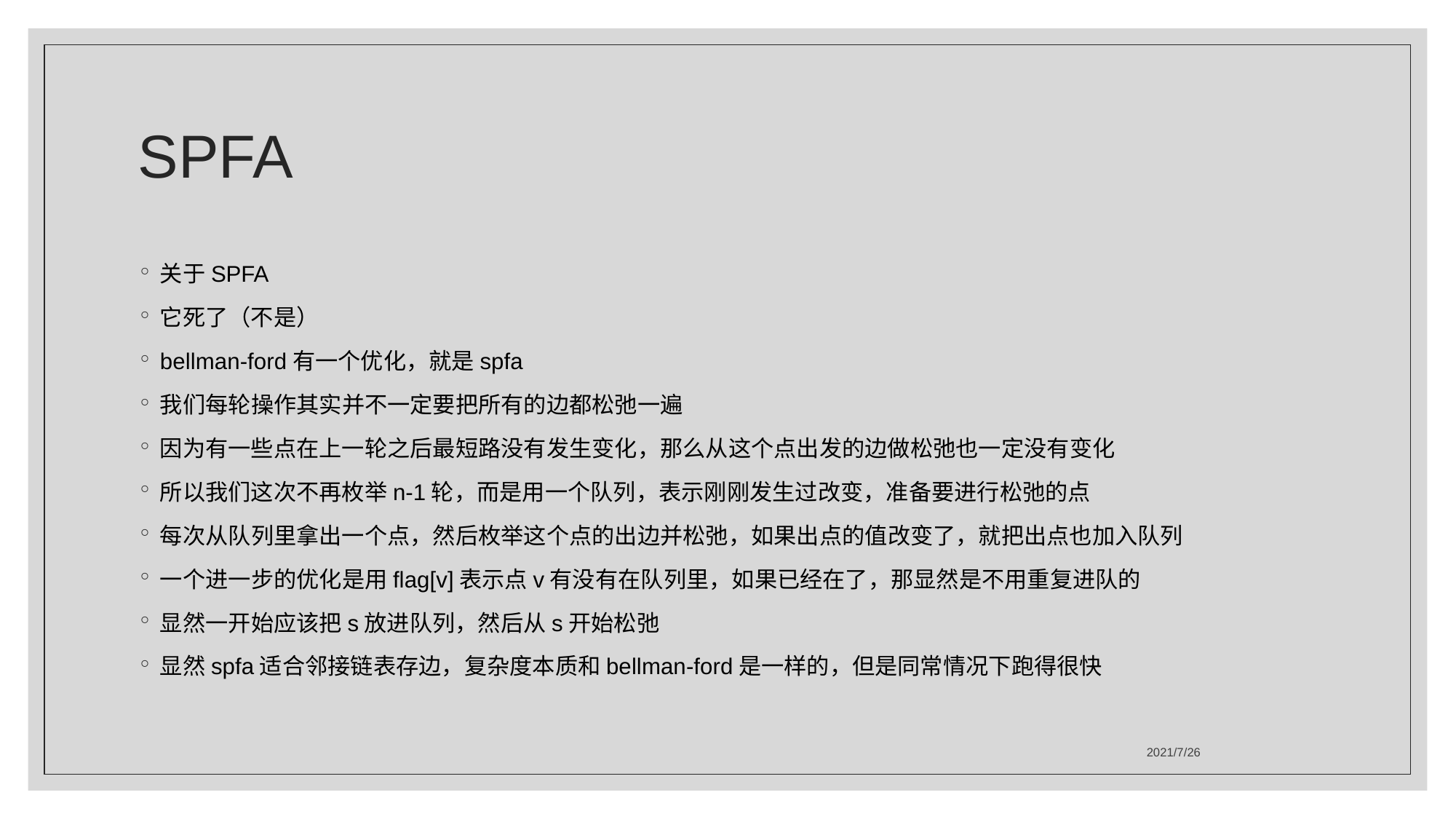

# SPFA
关于SPFA
它死了（不是）
bellman-ford有一个优化，就是spfa
我们每轮操作其实并不一定要把所有的边都松弛一遍
因为有一些点在上一轮之后最短路没有发生变化，那么从这个点出发的边做松弛也一定没有变化
所以我们这次不再枚举n-1轮，而是用一个队列，表示刚刚发生过改变，准备要进行松弛的点
每次从队列里拿出一个点，然后枚举这个点的出边并松弛，如果出点的值改变了，就把出点也加入队列
一个进一步的优化是用flag[v]表示点v有没有在队列里，如果已经在了，那显然是不用重复进队的
显然一开始应该把s放进队列，然后从s开始松弛
显然spfa适合邻接链表存边，复杂度本质和bellman-ford是一样的，但是同常情况下跑得很快
2021/7/26